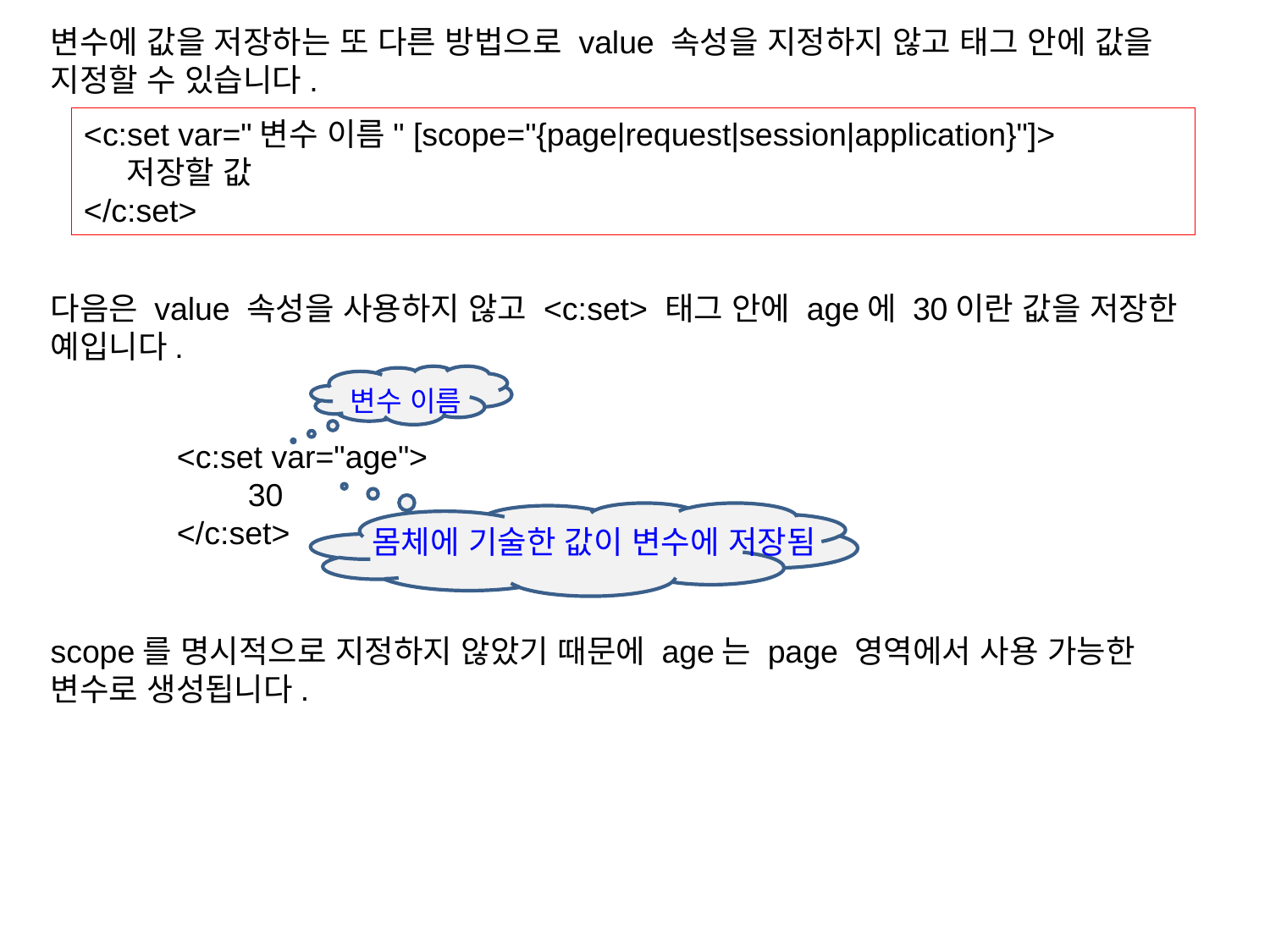

변수에 값을 저장하는 또 다른 방법으로 value 속성을 지정하지 않고 태그 안에 값을 지정할 수 있습니다.

다음은 value 속성을 사용하지 않고 <c:set> 태그 안에 age에 30이란 값을 저장한 예입니다.

scope를 명시적으로 지정하지 않았기 때문에 age는 page 영역에서 사용 가능한 변수로 생성됩니다.

<c:set var="변수 이름" [scope="{page|request|session|application}"]>
    저장할 값
</c:set>

변수 이름
<c:set var="age">
        30
</c:set>

몸체에 기술한 값이 변수에 저장됨